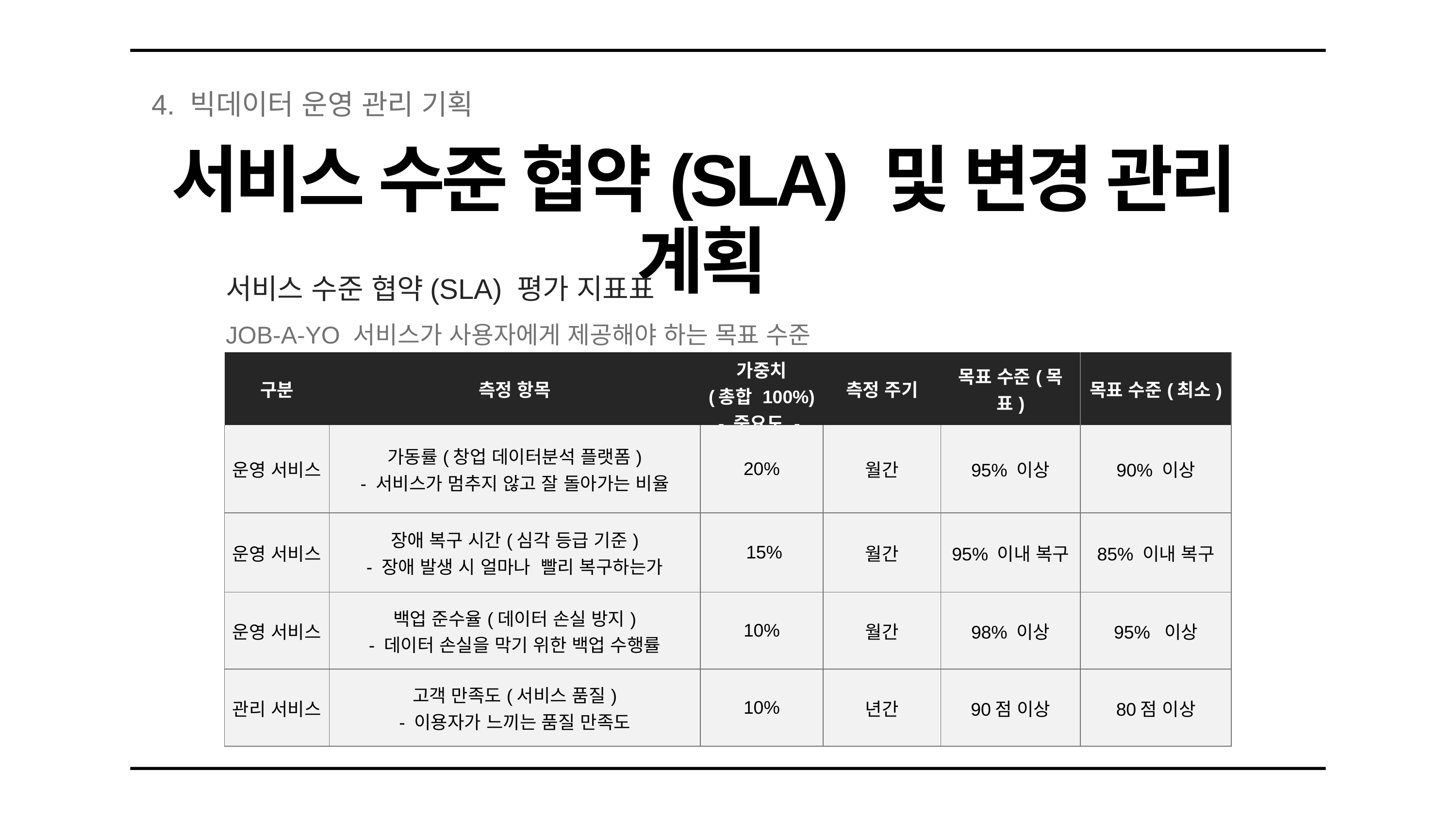

4. 빅데이터 운영 관리 기획
서비스 수준 협약(SLA) 및 변경 관리 계획
서비스 수준 협약(SLA) 평가 지표표
JOB-A-YO 서비스가 사용자에게 제공해야 하는 목표 수준
| 구분 | 측정 항목 | 가중치 (총합 100%) - 중요도 - | 측정 주기 | 목표 수준(목표) | 목표 수준(최소) |
| --- | --- | --- | --- | --- | --- |
| 운영 서비스 | 가동률(창업 데이터분석 플랫폼) - 서비스가 멈추지 않고 잘 돌아가는 비율 | 20% | 월간 | 95% 이상 | 90% 이상 |
| 운영 서비스 | 장애 복구 시간(심각 등급 기준) - 장애 발생 시 얼마나 빨리 복구하는가 | 15% | 월간 | 95% 이내 복구 | 85% 이내 복구 |
| 운영 서비스 | 백업 준수율(데이터 손실 방지) - 데이터 손실을 막기 위한 백업 수행률 | 10% | 월간 | 98% 이상 | 95% 이상 |
| 관리 서비스 | 고객 만족도(서비스 품질) - 이용자가 느끼는 품질 만족도 | 10% | 년간 | 90점 이상 | 80점 이상 |